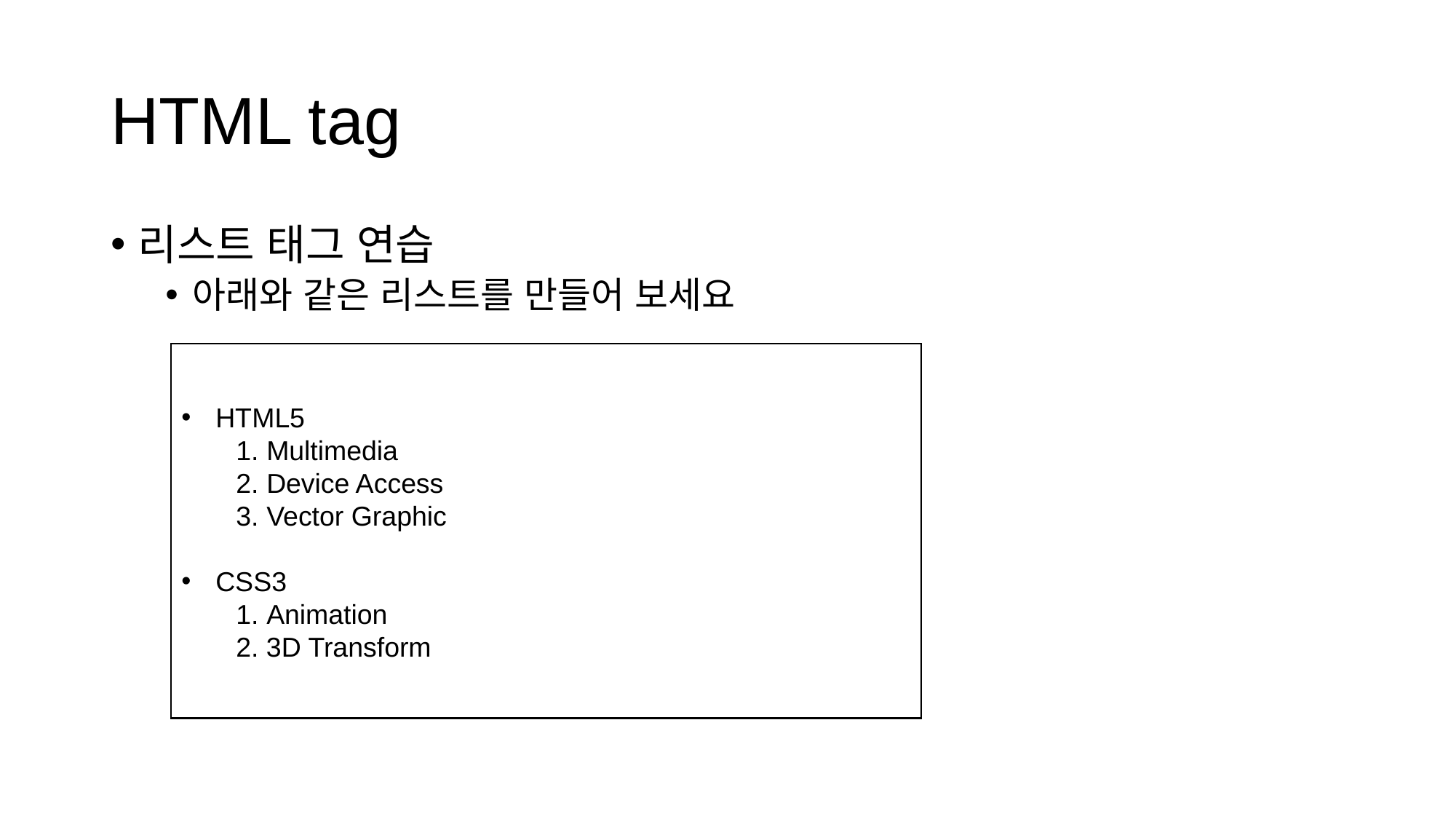

# HTML tag
리스트 태그 연습
아래와 같은 리스트를 만들어 보세요

HTML5
Multimedia
Device Access
Vector Graphic

CSS3
Animation
2. 3D Transform